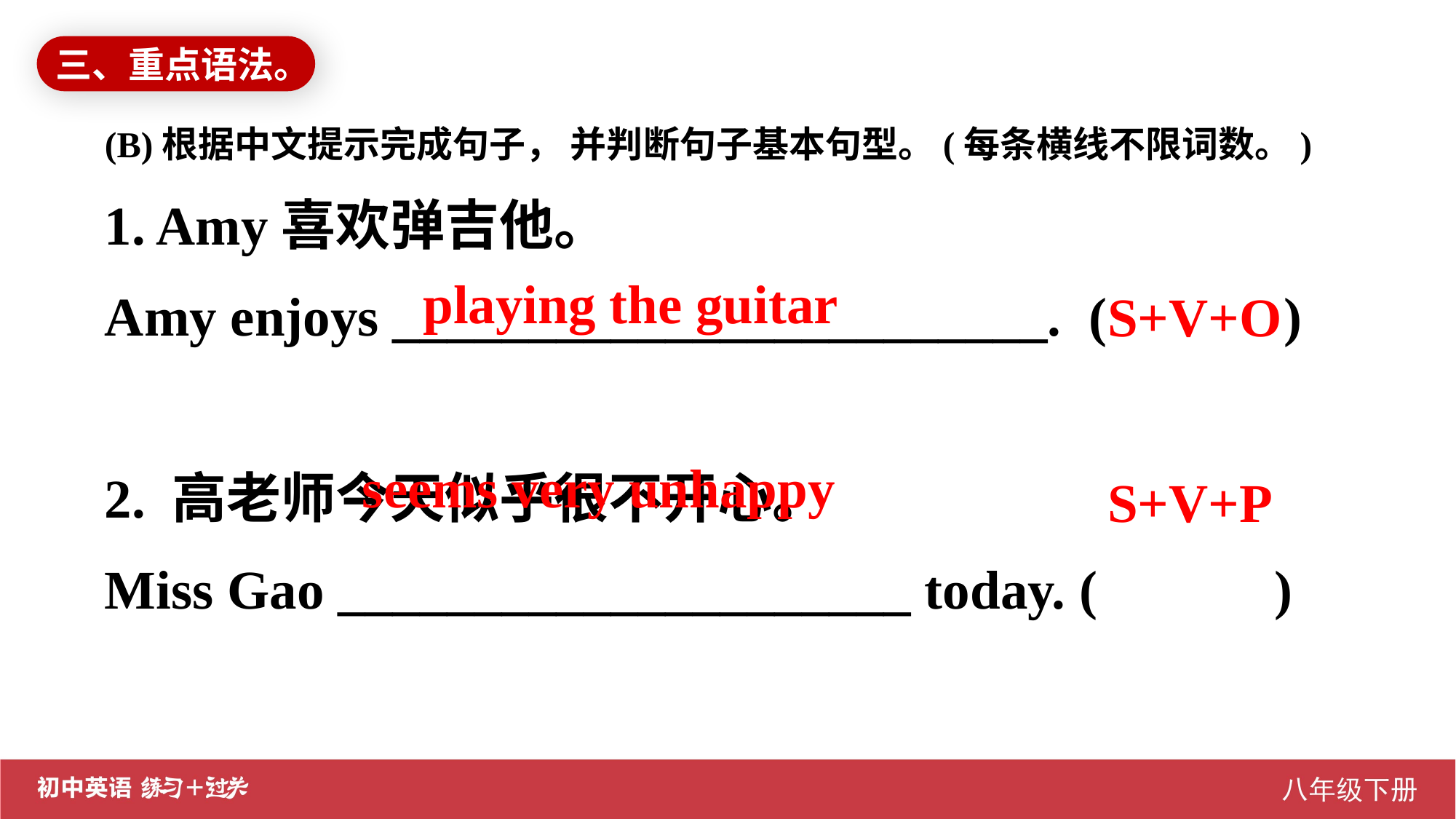

三、重点语法。
(B)根据中文提示完成句子， 并判断句子基本句型。(每条横线不限词数。)
1. Amy喜欢弹吉他。
Amy enjoys ________________________.  (             )
2. 高老师今天似乎很不开心。
Miss Gao _____________________ today. (             )

playing the guitar
S+V+O
seems very unhappy
S+V+P